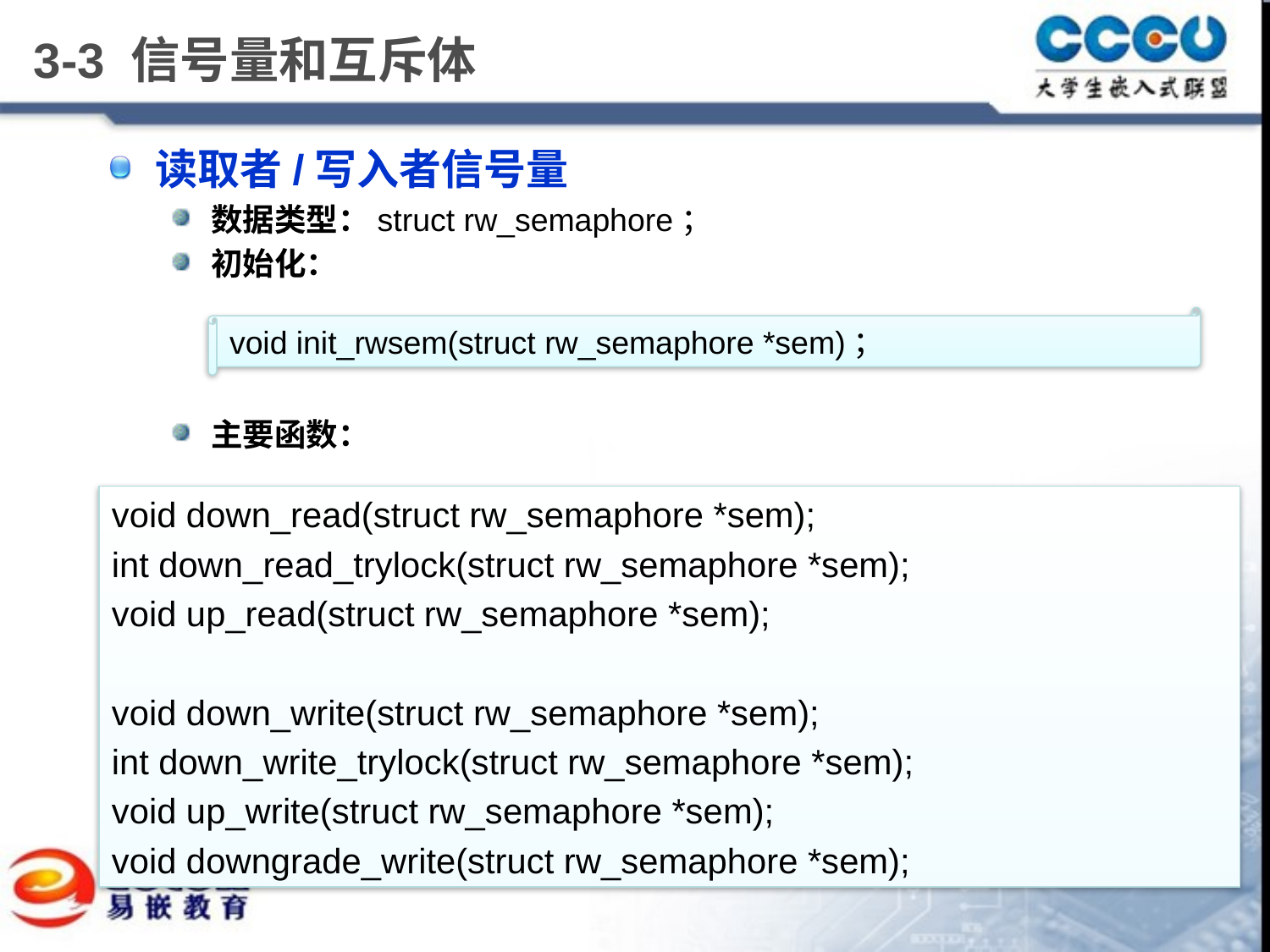

# 3-3 信号量和互斥体
读取者/写入者信号量
数据类型：struct rw_semaphore；
初始化：

主要函数：
void init_rwsem(struct rw_semaphore *sem)；
void down_read(struct rw_semaphore *sem);
int down_read_trylock(struct rw_semaphore *sem);
void up_read(struct rw_semaphore *sem);

void down_write(struct rw_semaphore *sem);
int down_write_trylock(struct rw_semaphore *sem);
void up_write(struct rw_semaphore *sem);
void downgrade_write(struct rw_semaphore *sem);